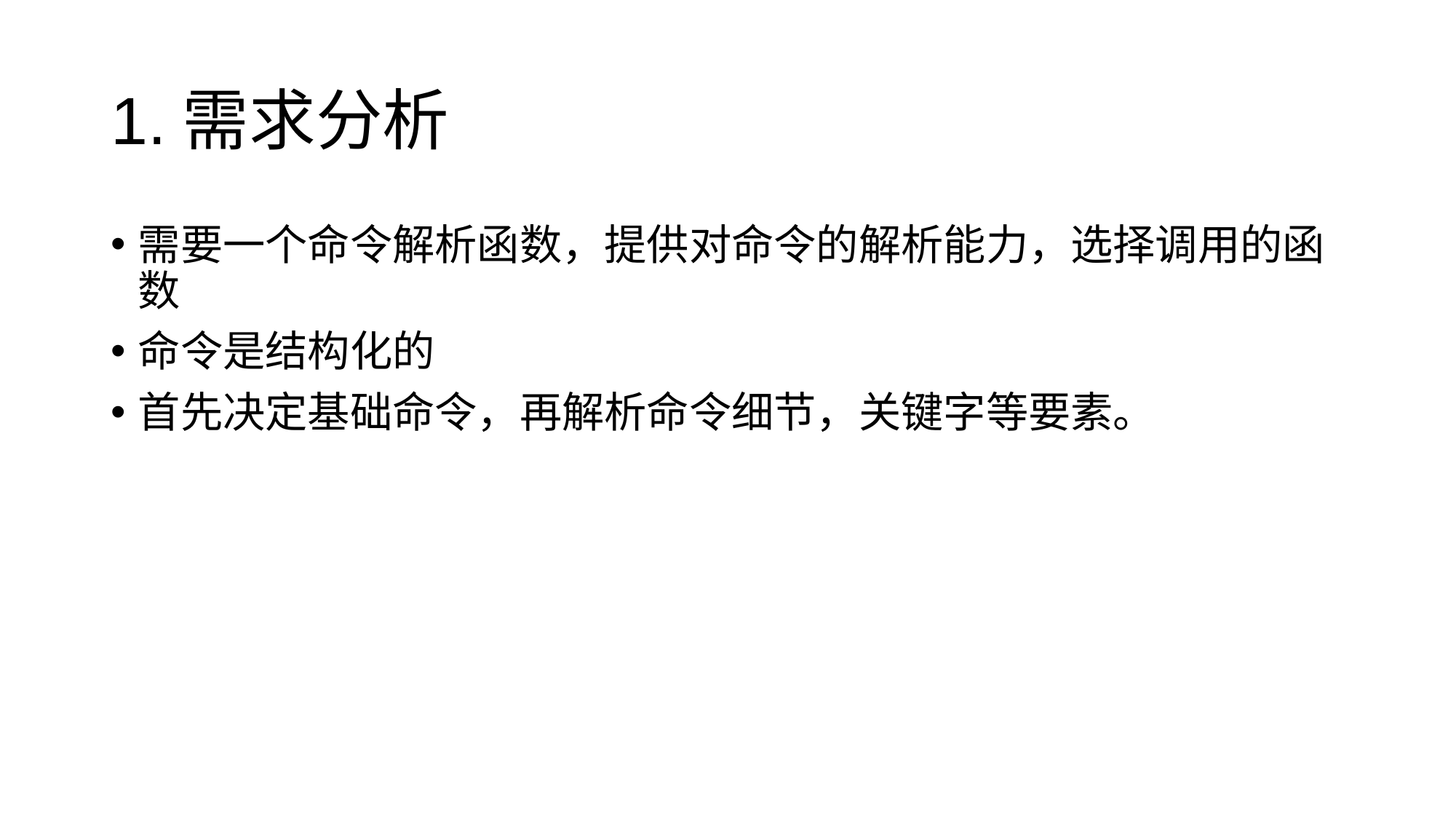

# 1.需求分析
需要一个命令解析函数，提供对命令的解析能力，选择调用的函数
命令是结构化的
首先决定基础命令，再解析命令细节，关键字等要素。